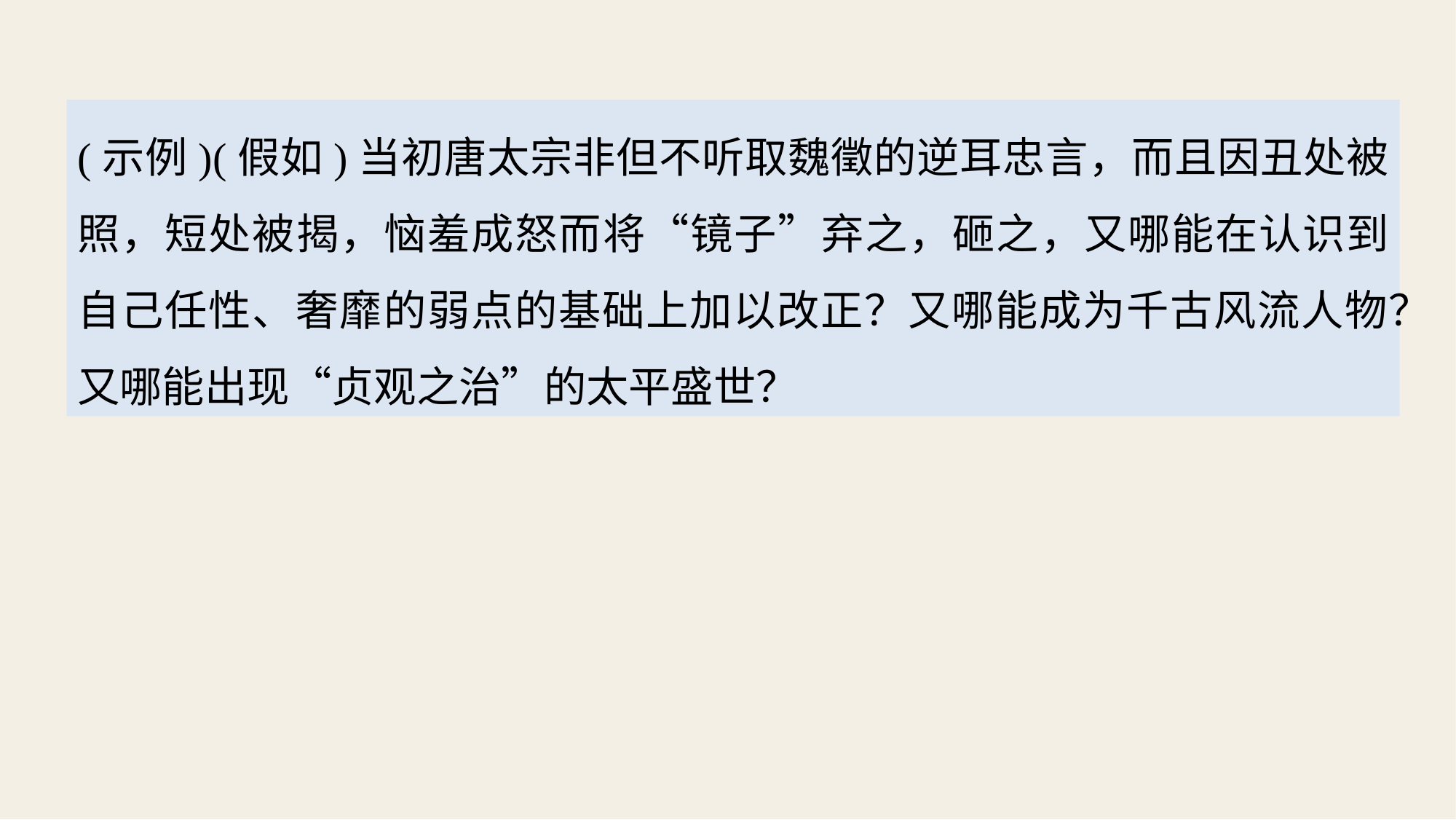

(示例)(假如)当初唐太宗非但不听取魏徵的逆耳忠言，而且因丑处被照，短处被揭，恼羞成怒而将“镜子”弃之，砸之，又哪能在认识到自己任性、奢靡的弱点的基础上加以改正？又哪能成为千古风流人物？又哪能出现“贞观之治”的太平盛世？